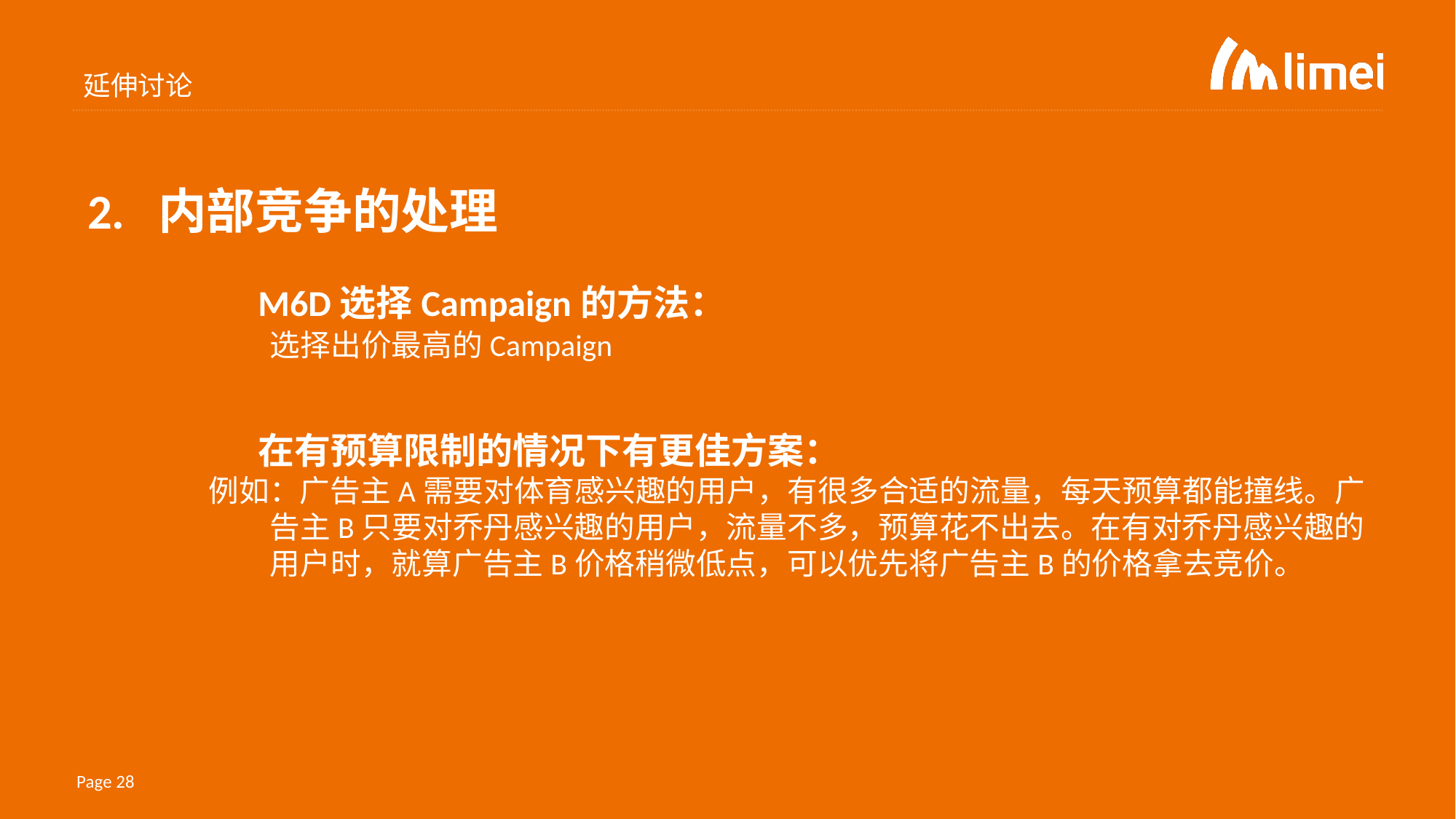

延伸讨论

2.  内部竞争的处理
		M6D选择Campaign的方法：
选择出价最高的Campaign

		在有预算限制的情况下有更佳方案：
例如：广告主A需要对体育感兴趣的用户，有很多合适的流量，每天预算都能撞线。广告主B只要对乔丹感兴趣的用户，流量不多，预算花不出去。在有对乔丹感兴趣的用户时，就算广告主B价格稍微低点，可以优先将广告主B的价格拿去竞价。
Page 28